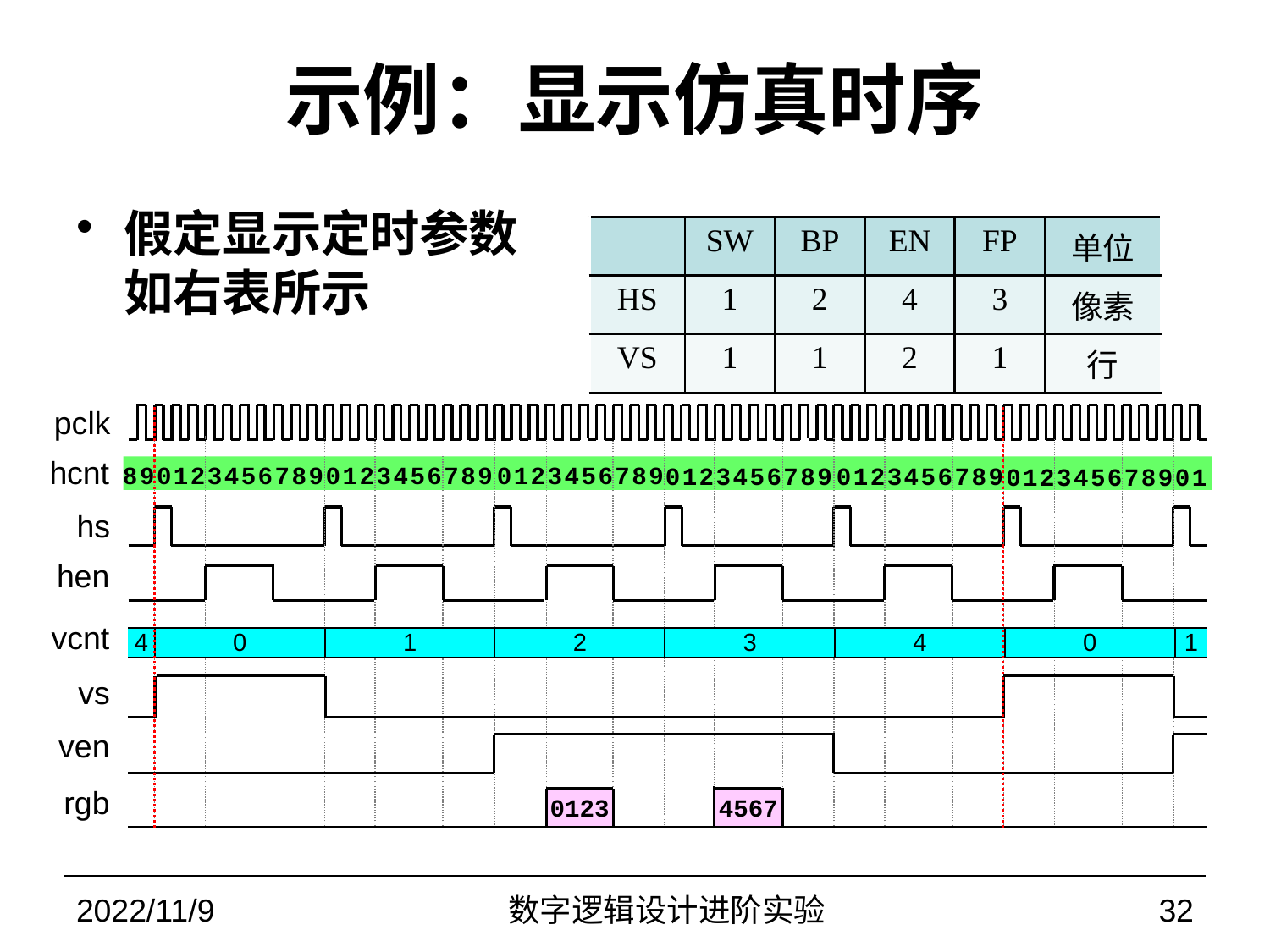

# 示例：显示仿真时序
假定显示定时参数如右表所示
|  | SW | BP | EN | FP | 单位 |
| --- | --- | --- | --- | --- | --- |
| HS | 1 | 2 | 4 | 3 | 像素 |
| VS | 1 | 1 | 2 | 1 | 行 |
pclk
hcnt

0 1 2 3 4 5 6 7 8 9
0 1 2 3 4 5 6 7 8 9
8 9 0 1 2 3 4 5 6 7 8 9
0 1 2 3 4 5 6 7 8 9
0 1 2 3 4 5 6 7 8 9
0 1 2 3 4 5 6 7 8 9 0 1
hs
hen
vcnt
| 4 | 0 | 1 | 2 | 3 | 4 | 0 | 1 |
| --- | --- | --- | --- | --- | --- | --- | --- |
vs
ven
rgb
4567
0123
2022/11/9
数字逻辑设计进阶实验
32